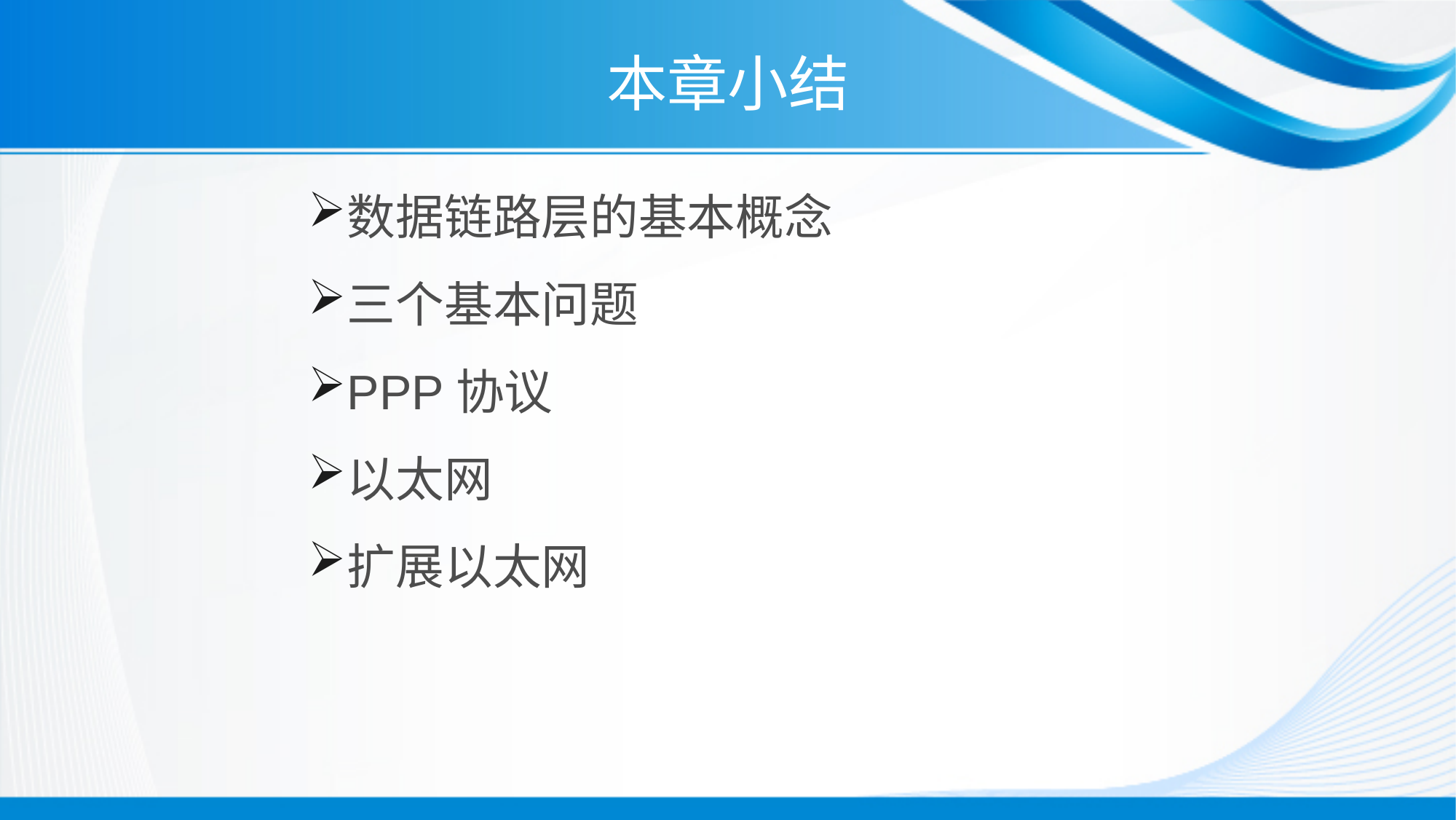

# 本章小结
数据链路层的基本概念
三个基本问题
PPP协议
以太网
扩展以太网